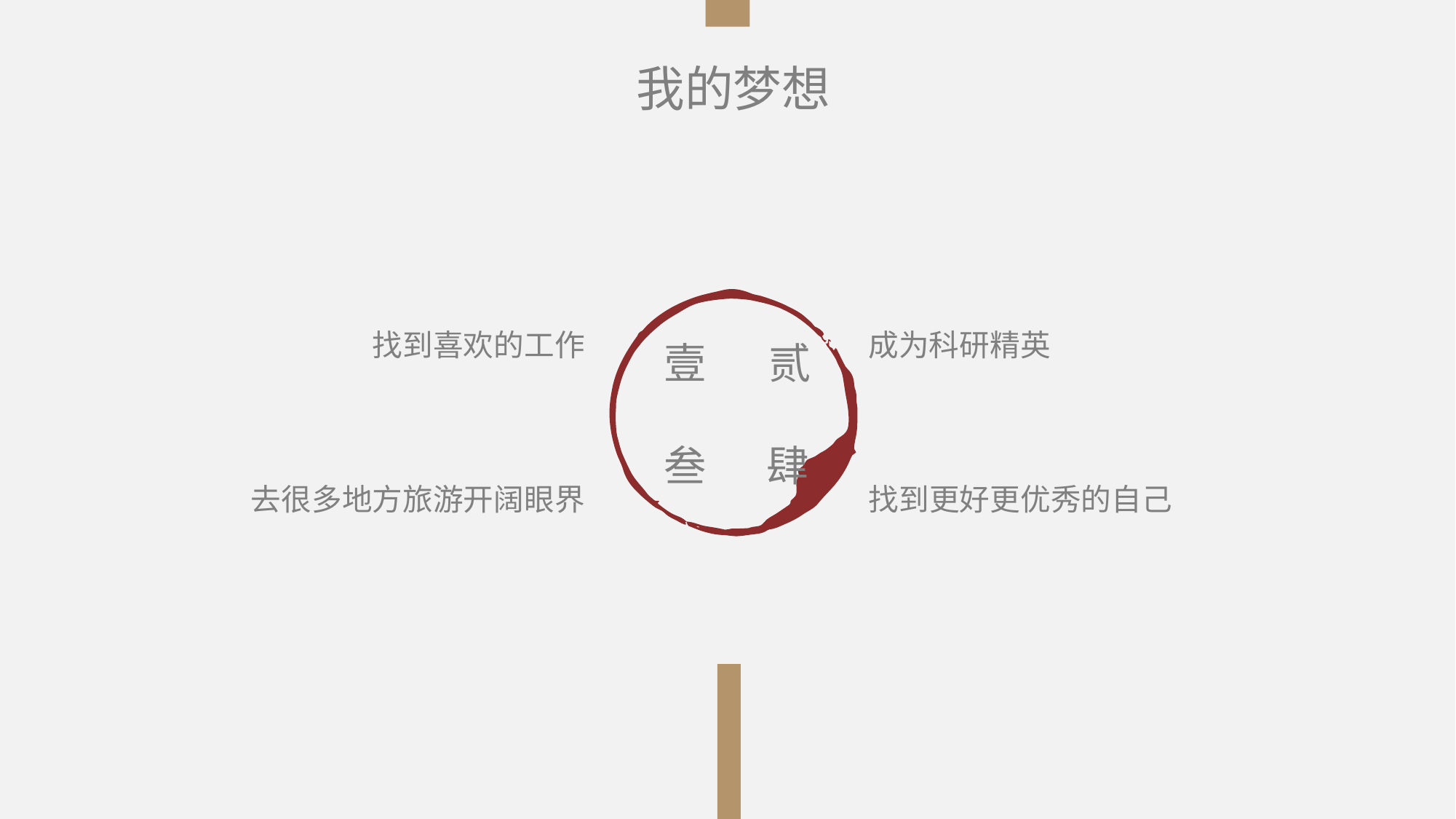

我的梦想

成为科研精英
找到喜欢的工作
壹
贰
叁
肆
去很多地方旅游开阔眼界
找到更好更优秀的自己